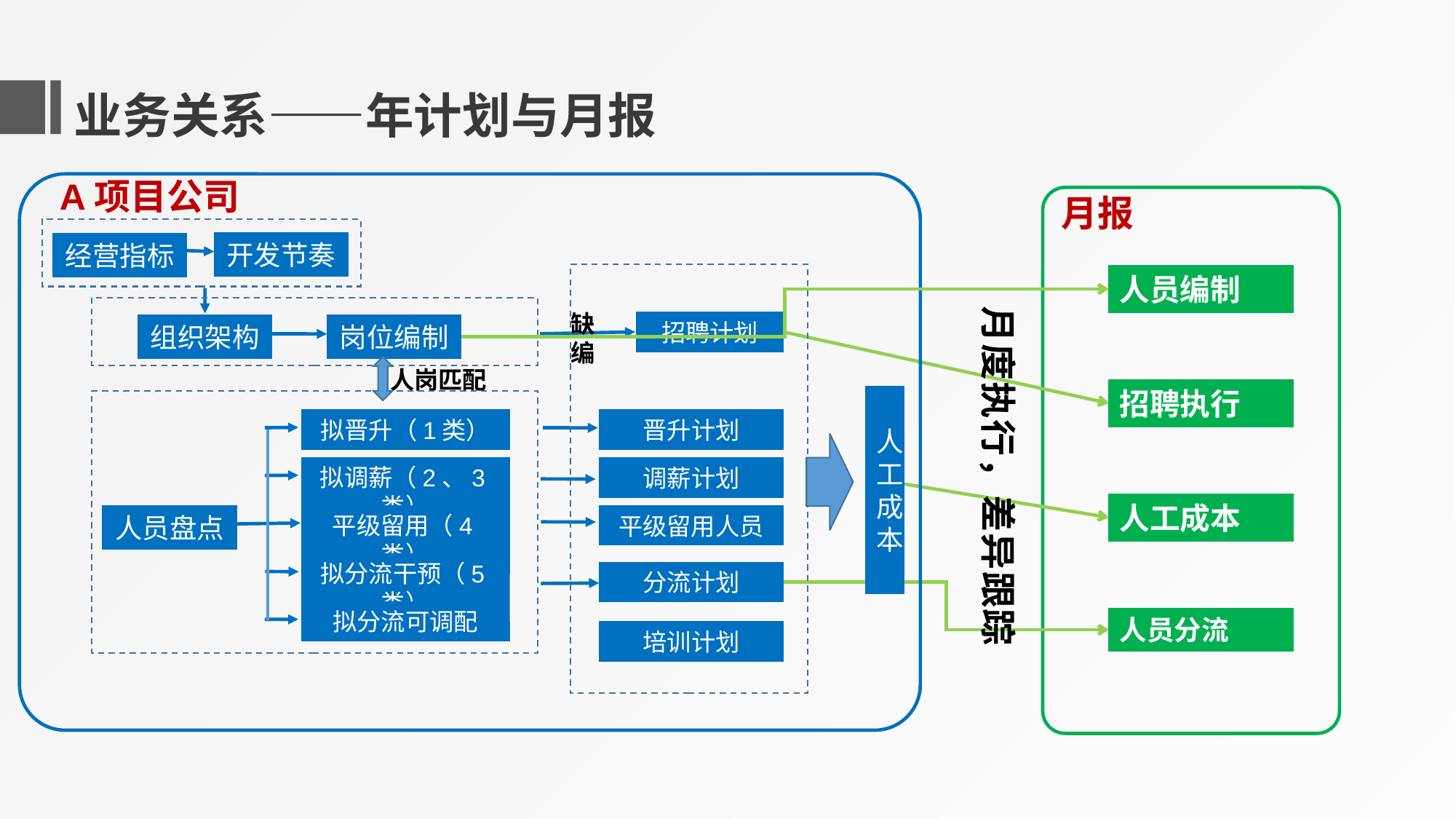

业务关系——年计划与月报

A项目公司

开发节奏
经营指标

缺编
招聘计划
组织架构
岗位编制
人岗匹配
拟晋升（1类）
晋升计划
拟调薪（2、3类）
调薪计划
平级留用（4类）
平级留用人员
人员盘点
拟分流干预（5类）
分流计划
拟分流可调配
培训计划
月报

人员编制

月度执行，差异跟踪
招聘执行

人
工
成
本

人工成本
人员分流